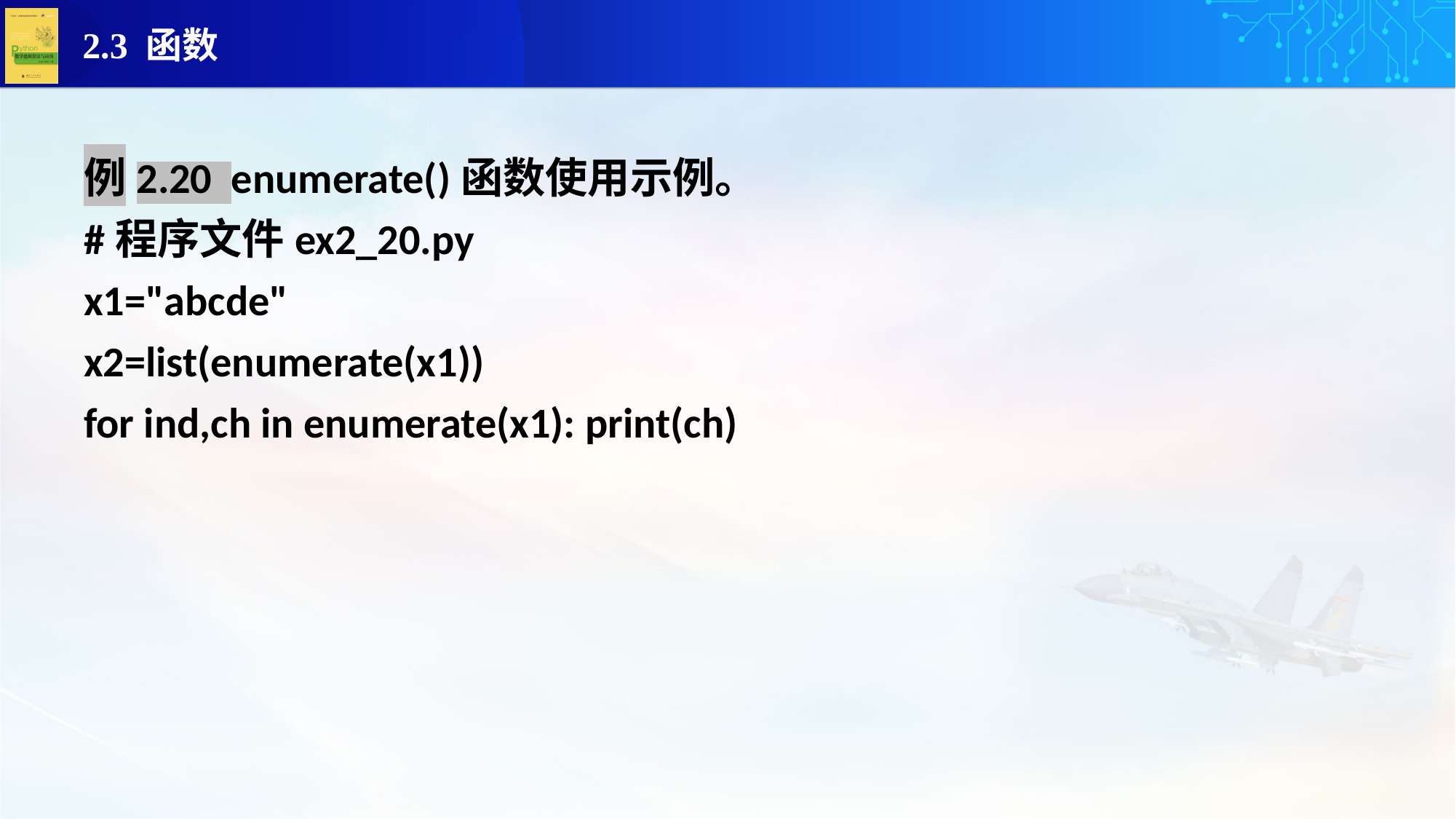

例2.20  enumerate()函数使用示例。
#程序文件ex2_20.py
x1="abcde"
x2=list(enumerate(x1))
for ind,ch in enumerate(x1): print(ch)